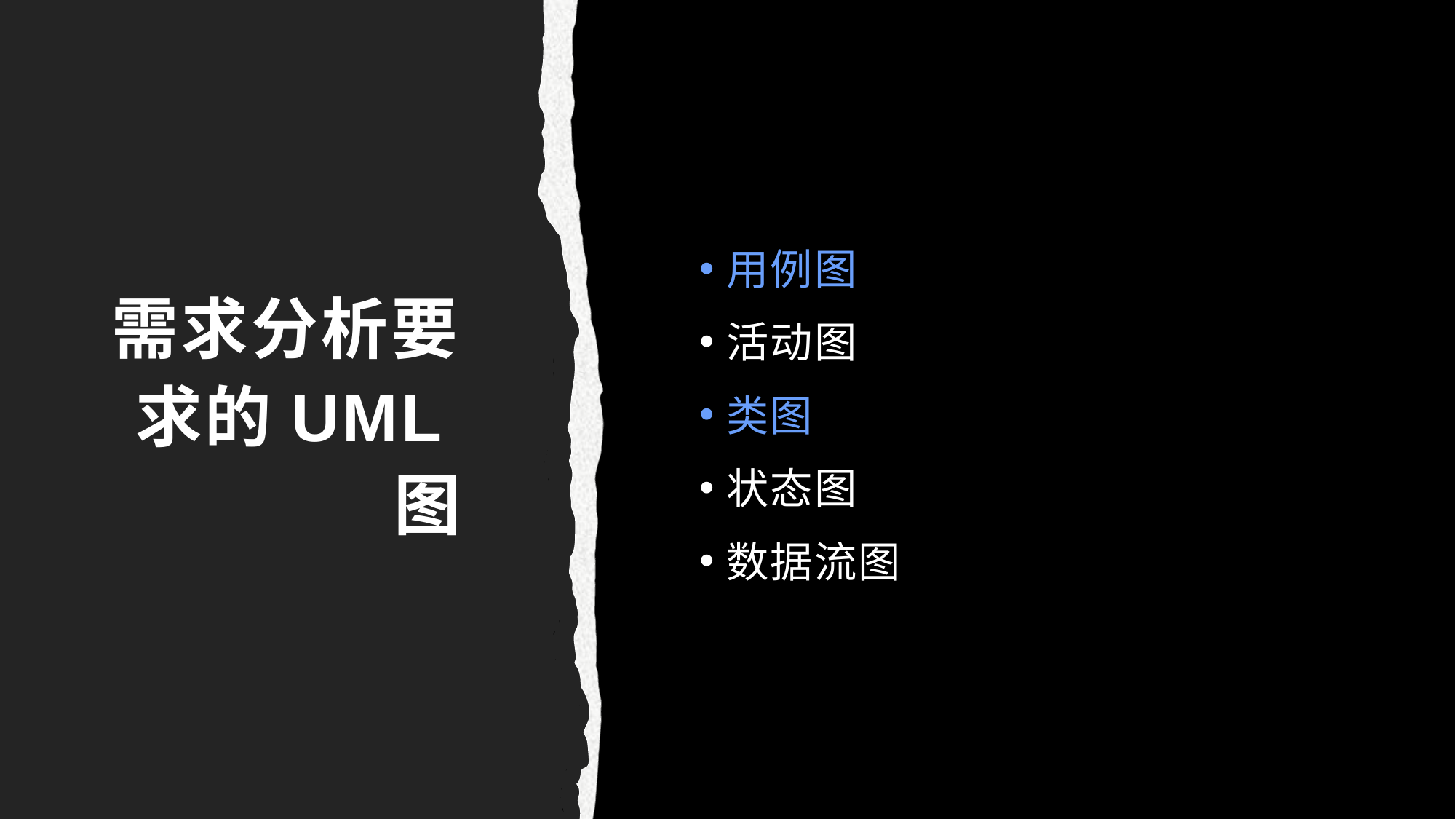

# 需求分析要求的UML图
用例图
活动图
类图
状态图
数据流图